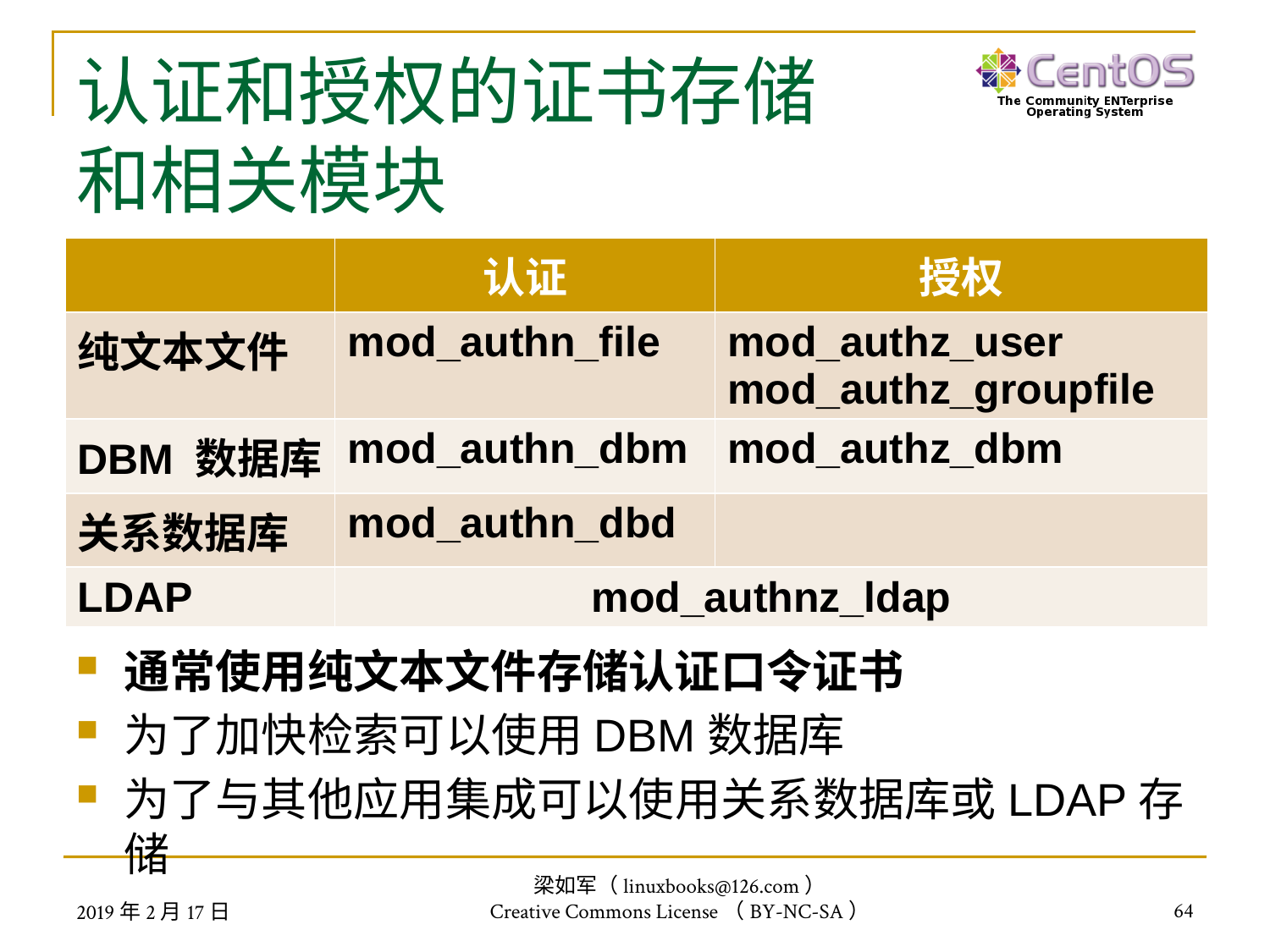

# 认证和授权的证书存储 和相关模块
|  | 认证 | 授权 |
| --- | --- | --- |
| 纯文本文件 | mod\_authn\_file | mod\_authz\_user mod\_authz\_groupfile |
| DBM 数据库 | mod\_authn\_dbm | mod\_authz\_dbm |
| 关系数据库 | mod\_authn\_dbd |  |
| LDAP | mod\_authnz\_ldap |  |
通常使用纯文本文件存储认证口令证书
为了加快检索可以使用DBM数据库
为了与其他应用集成可以使用关系数据库或LDAP存储
梁如军（linuxbooks@126.com）
Creative Commons License（BY-NC-SA）
2019年2月17日
64